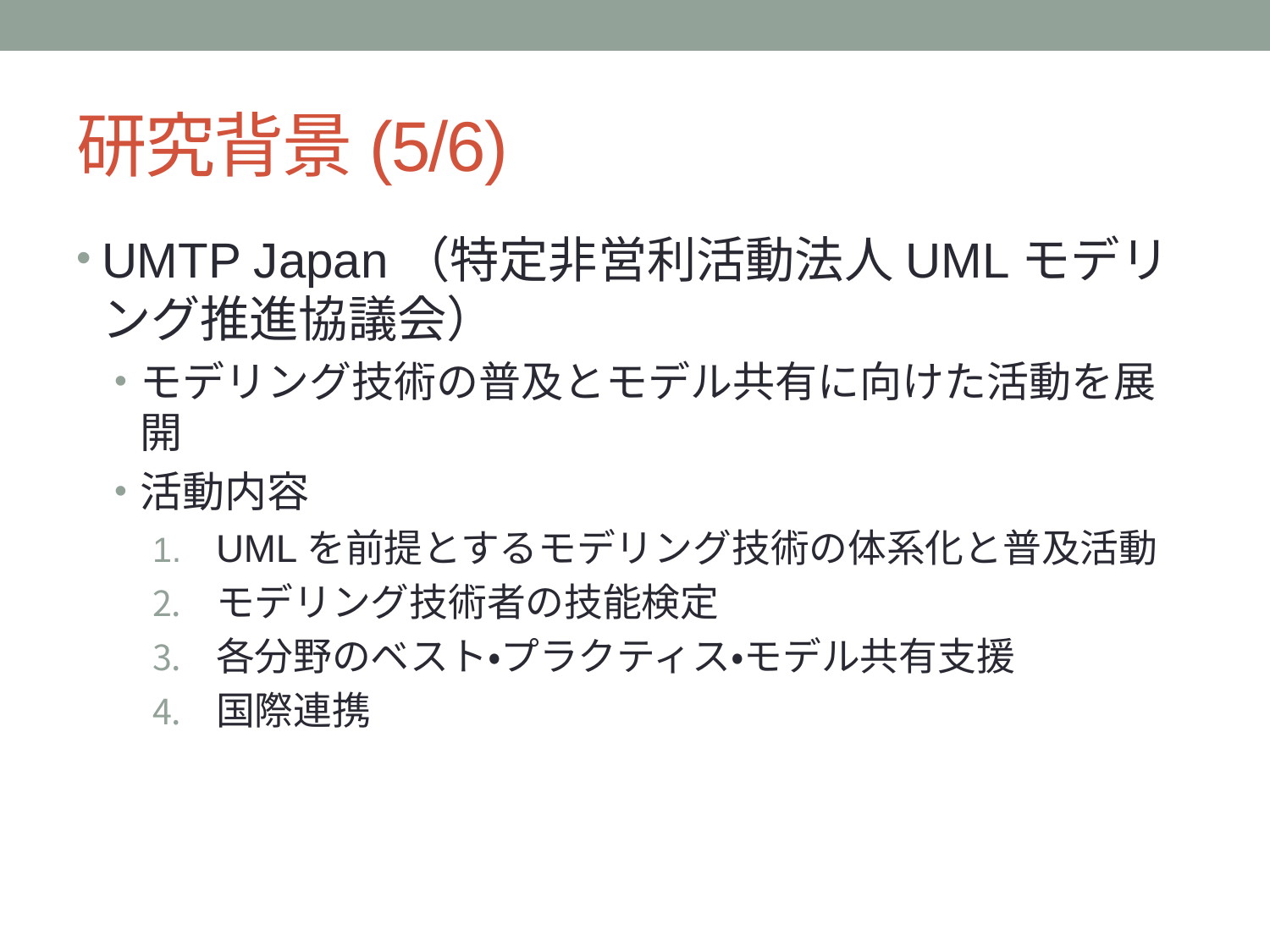

# 研究背景(5/6)
UMTP Japan（特定非営利活動法人UMLモデリング推進協議会）
モデリング技術の普及とモデル共有に向けた活動を展開
活動内容
UMLを前提とするモデリング技術の体系化と普及活動
モデリング技術者の技能検定
各分野のベスト・プラクティス・モデル共有支援
国際連携